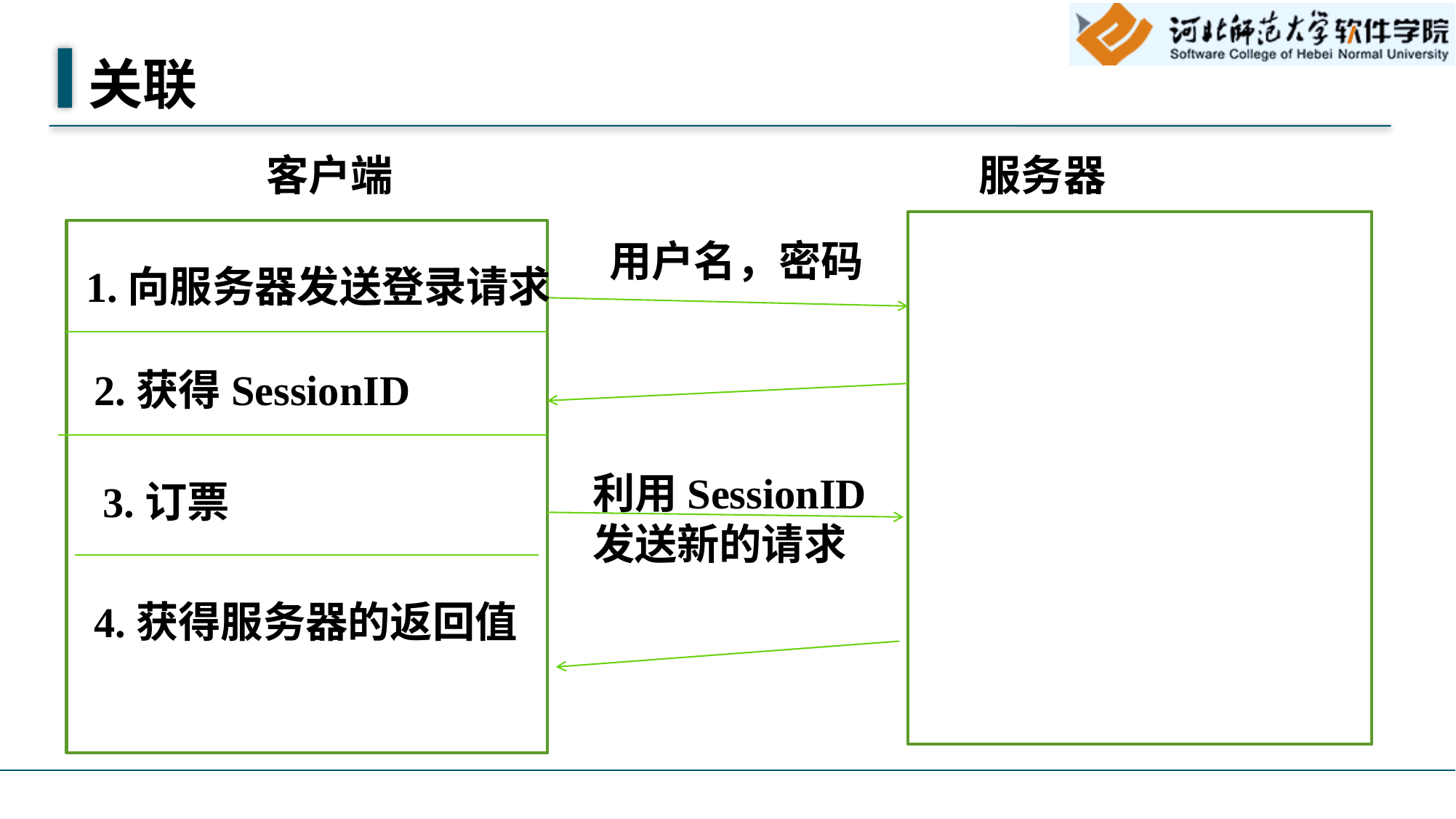

# 关联
客户端
服务器

用户名，密码
1.向服务器发送登录请求
2.获得SessionID
利用SessionID发送新的请求
3.订票
4.获得服务器的返回值